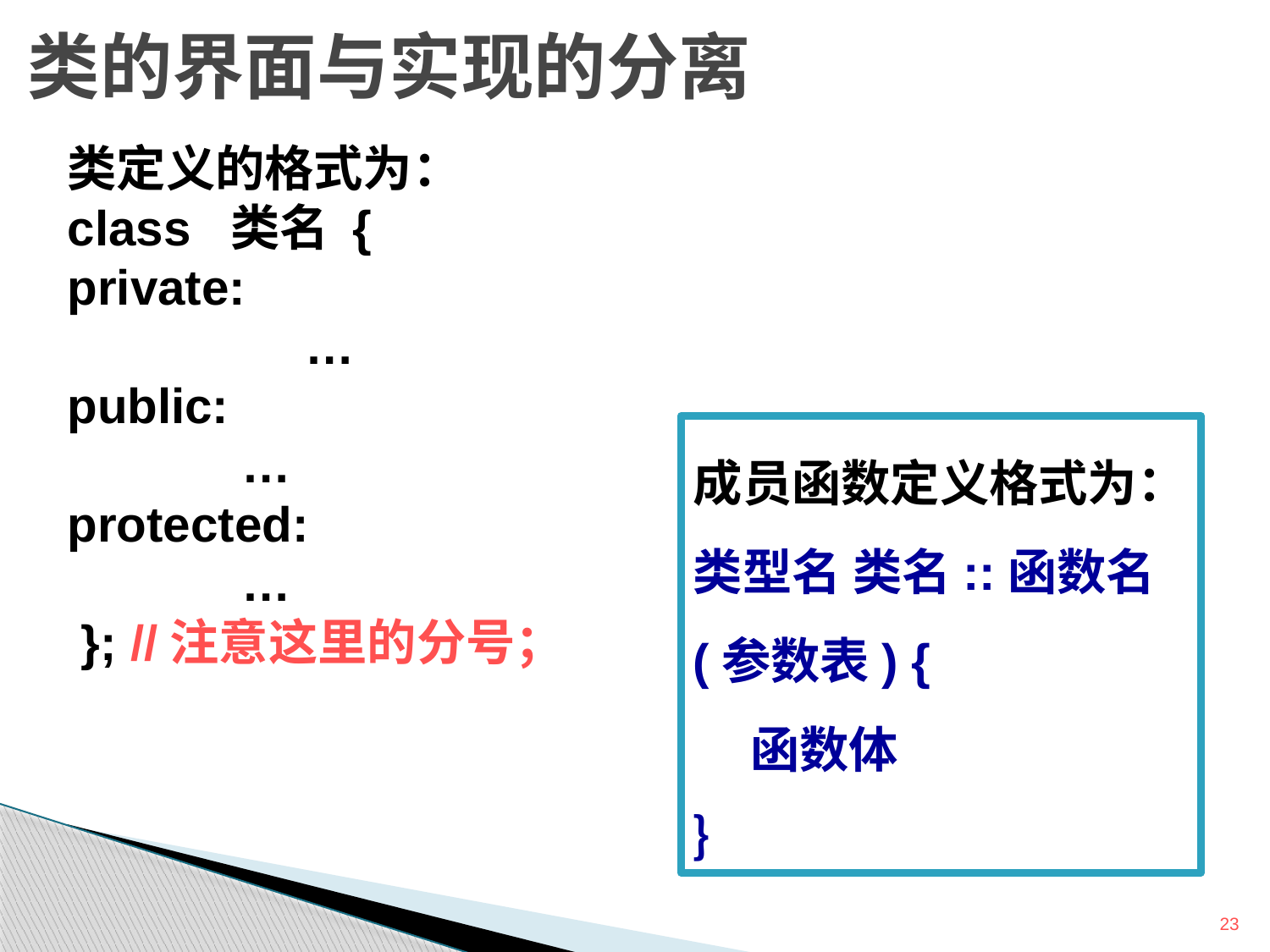

# 类的界面与实现的分离
类定义的格式为：
class  类名 {
private:
		…
public:
		…
protected:
		…
 }; //注意这里的分号；

成员函数定义格式为：
类型名 类名::函数名(参数表) {
    函数体
｝
23